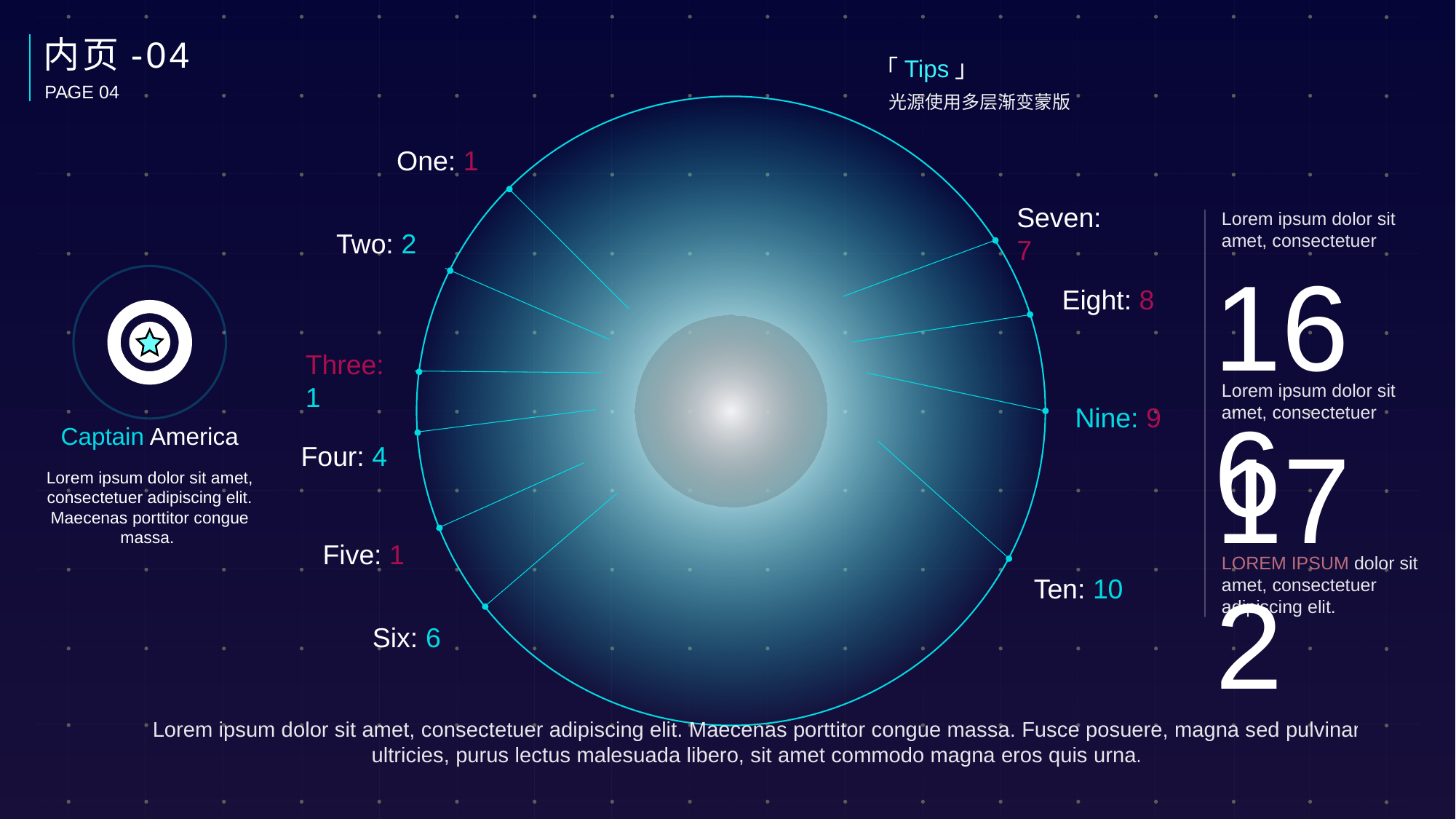

内页-04
PAGE 04
「Tips」
光源使用多层渐变蒙版

One: 1

Seven: 7
Lorem ipsum dolor sit amet, consectetuer
Two: 2

166

Captain America
Lorem ipsum dolor sit amet, consectetuer adipiscing elit. Maecenas porttitor congue massa.

Eight: 8

Three: 1

Lorem ipsum dolor sit amet, consectetuer
Nine: 9

172

Four: 4

Five: 1
LOREM IPSUM dolor sit amet, consectetuer adipiscing elit.

Ten: 10

Six: 6
Lorem ipsum dolor sit amet, consectetuer adipiscing elit. Maecenas porttitor congue massa. Fusce posuere, magna sed pulvinar ultricies, purus lectus malesuada libero, sit amet commodo magna eros quis urna.